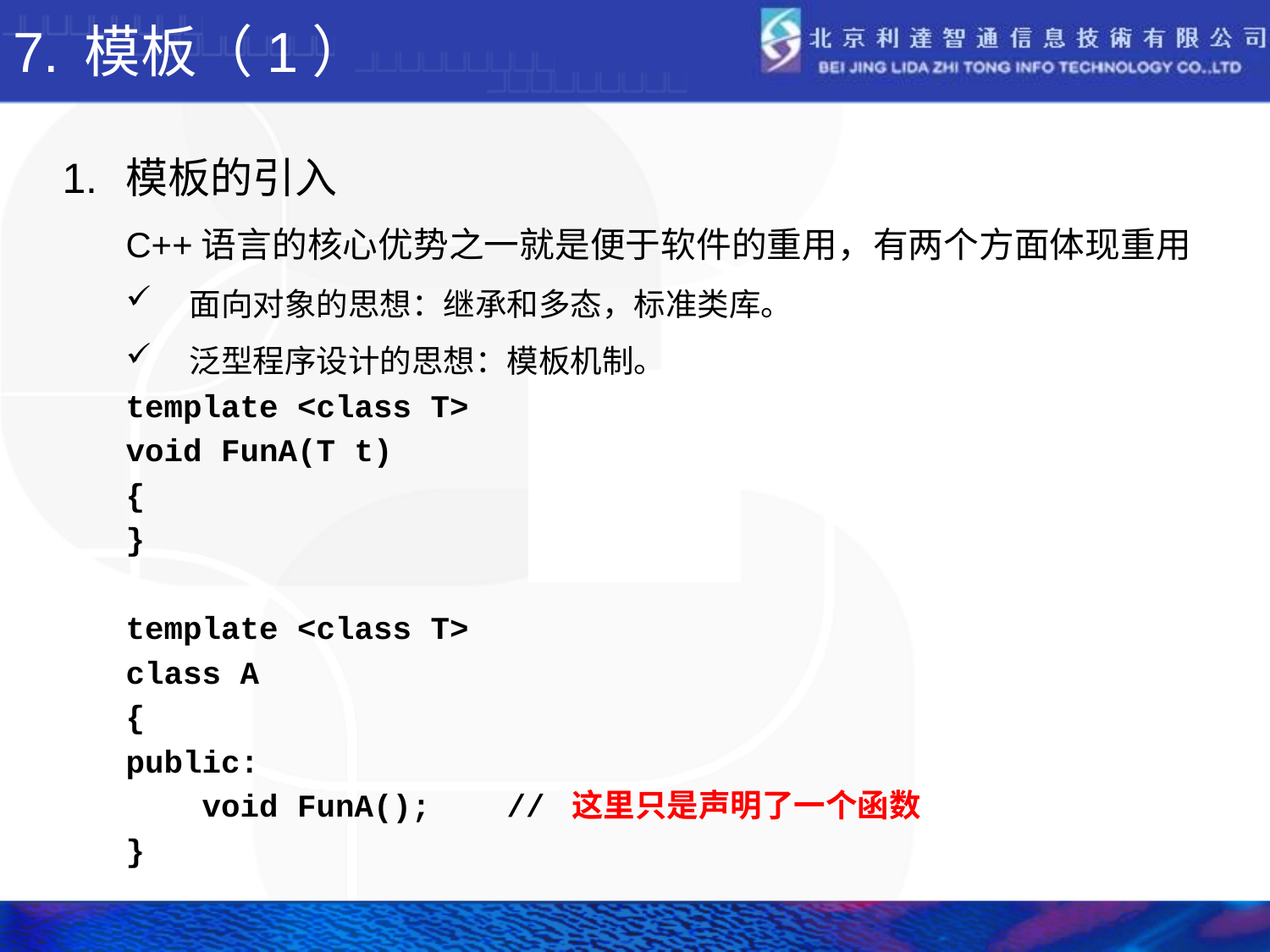

# 模板（1）
模板的引入
	C++语言的核心优势之一就是便于软件的重用，有两个方面体现重用
面向对象的思想：继承和多态，标准类库。
泛型程序设计的思想：模板机制。
template <class T>
void FunA(T t)
{
}

template <class T>
class A
{
public:
    void FunA();    // 这里只是声明了一个函数
}